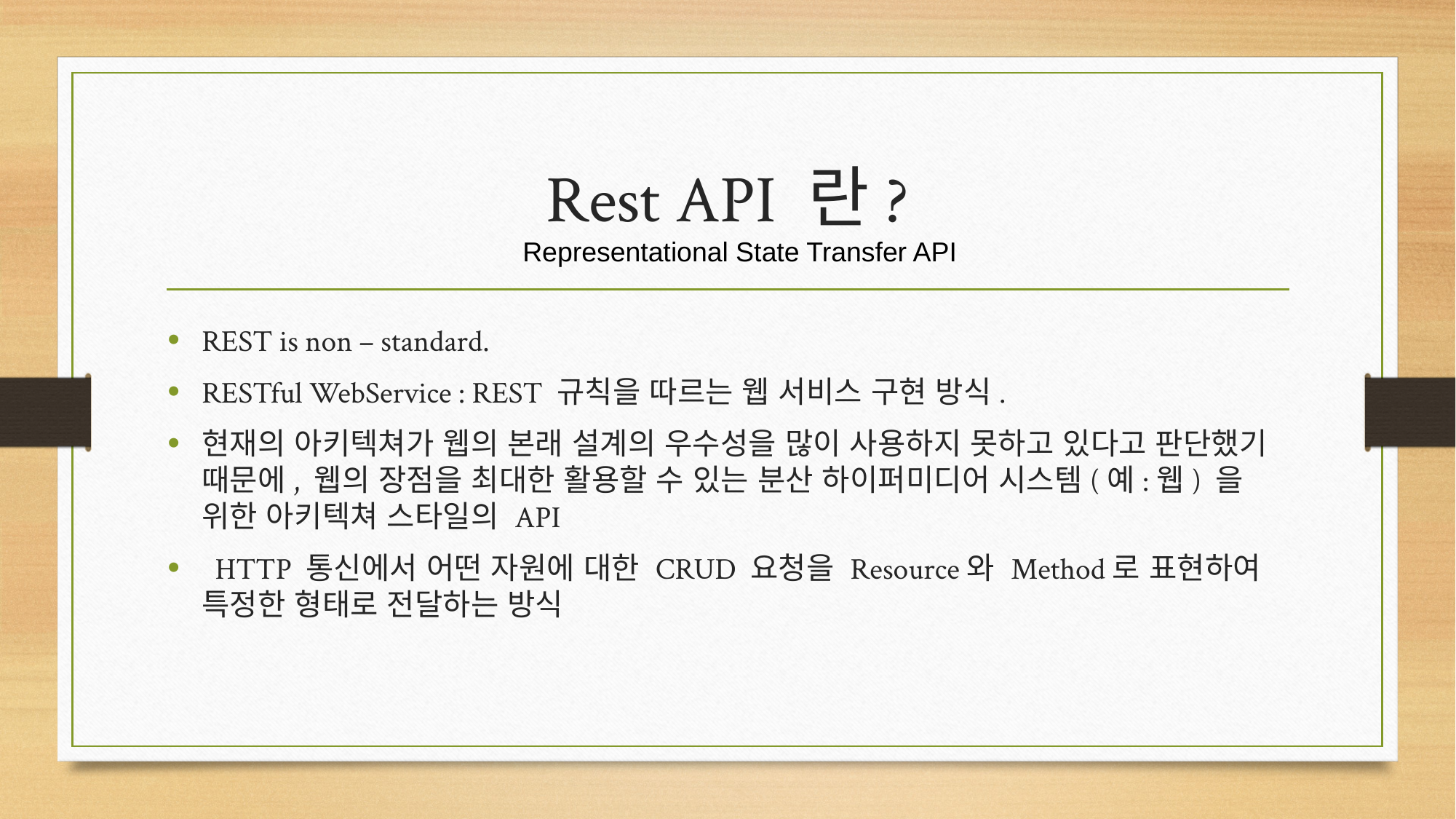

# Rest API 란?
Representational State Transfer API
REST is non – standard.
RESTful WebService : REST 규칙을 따르는 웹 서비스 구현 방식.
현재의 아키텍쳐가 웹의 본래 설계의 우수성을 많이 사용하지 못하고 있다고 판단했기 때문에, 웹의 장점을 최대한 활용할 수 있는 분산 하이퍼미디어 시스템(예:웹) 을 위한 아키텍쳐 스타일의 API
  HTTP 통신에서 어떤 자원에 대한 CRUD 요청을 Resource와 Method로 표현하여 특정한 형태로 전달하는 방식